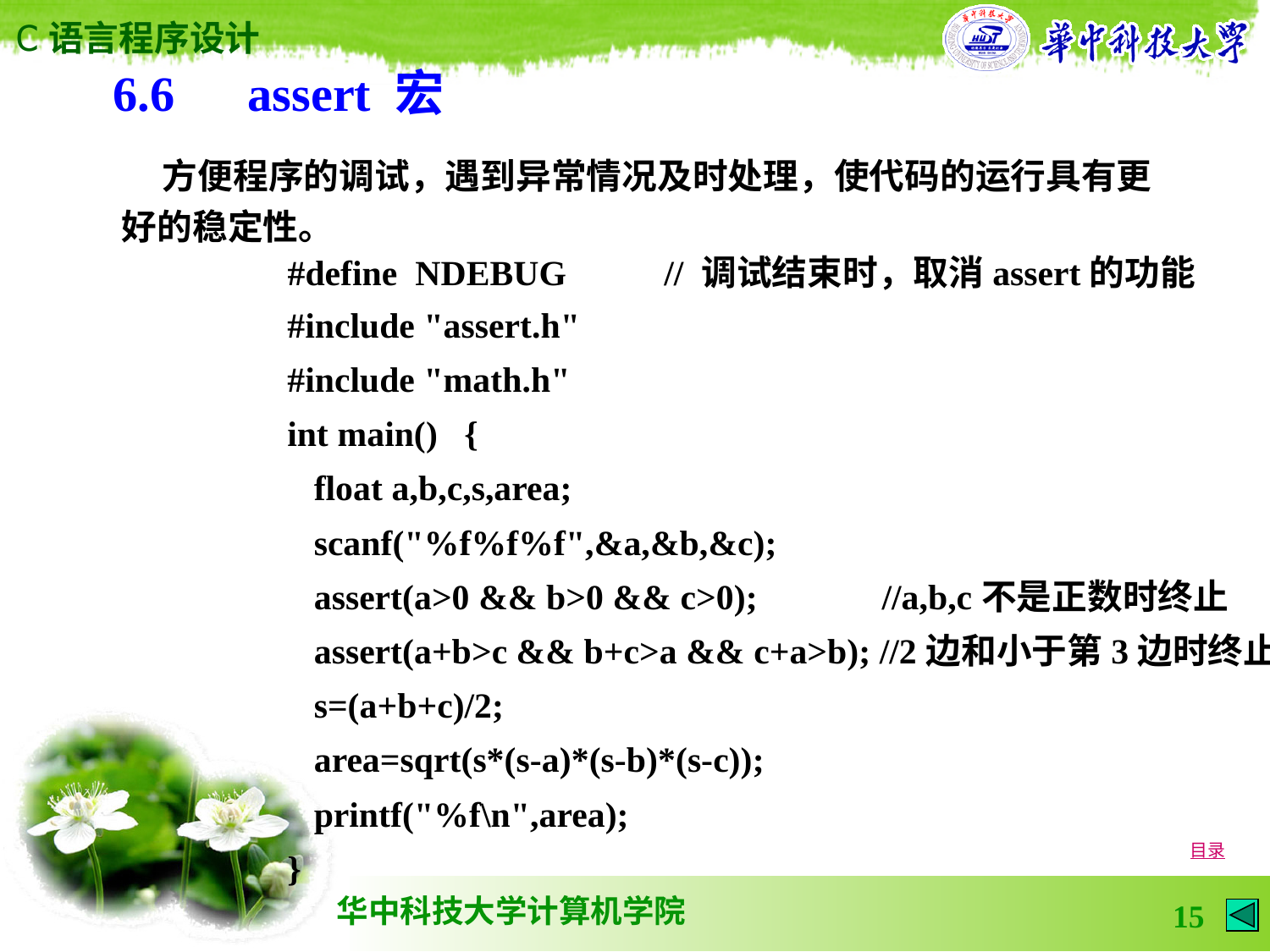

6.6　assert 宏
    方便程序的调试，遇到异常情况及时处理，使代码的运行具有更好的稳定性。
#define  NDEBUG           // 调试结束时，取消assert的功能
#include "assert.h"
#include "math.h"
int main()   {
   float a,b,c,s,area;
   scanf("%f%f%f",&a,&b,&c);
   assert(a>0 && b>0 && c>0);              //a,b,c不是正数时终止
   assert(a+b>c && b+c>a && c+a>b); //2边和小于第3边时终止
   s=(a+b+c)/2;
   area=sqrt(s*(s-a)*(s-b)*(s-c));
   printf("%f\n",area);
}
目录
15